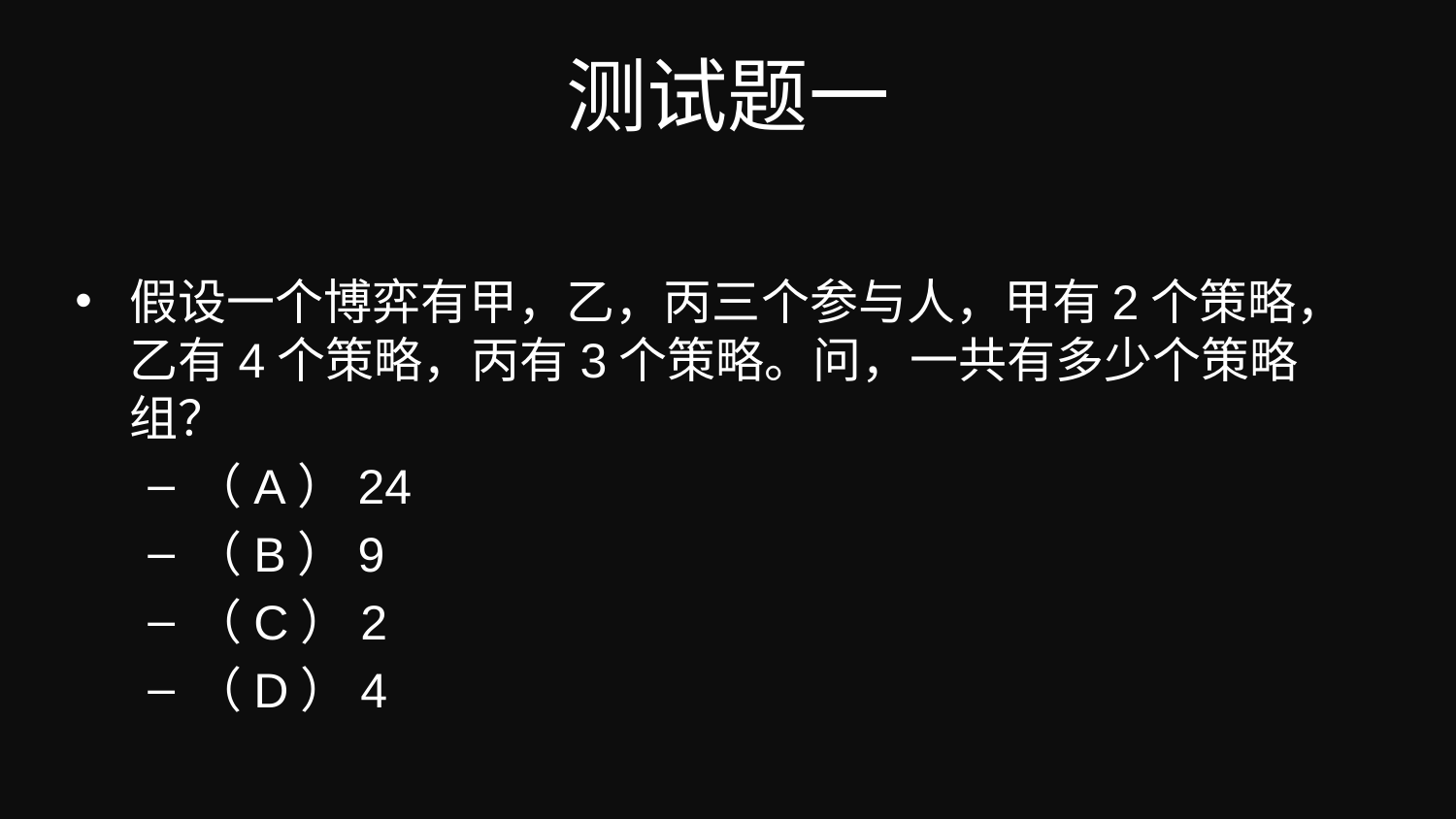

# 测试题一
假设一个博弈有甲，乙，丙三个参与人，甲有2个策略，乙有4个策略，丙有3个策略。问，一共有多少个策略组？
（A）24
（B）9
（C）2
（D）4